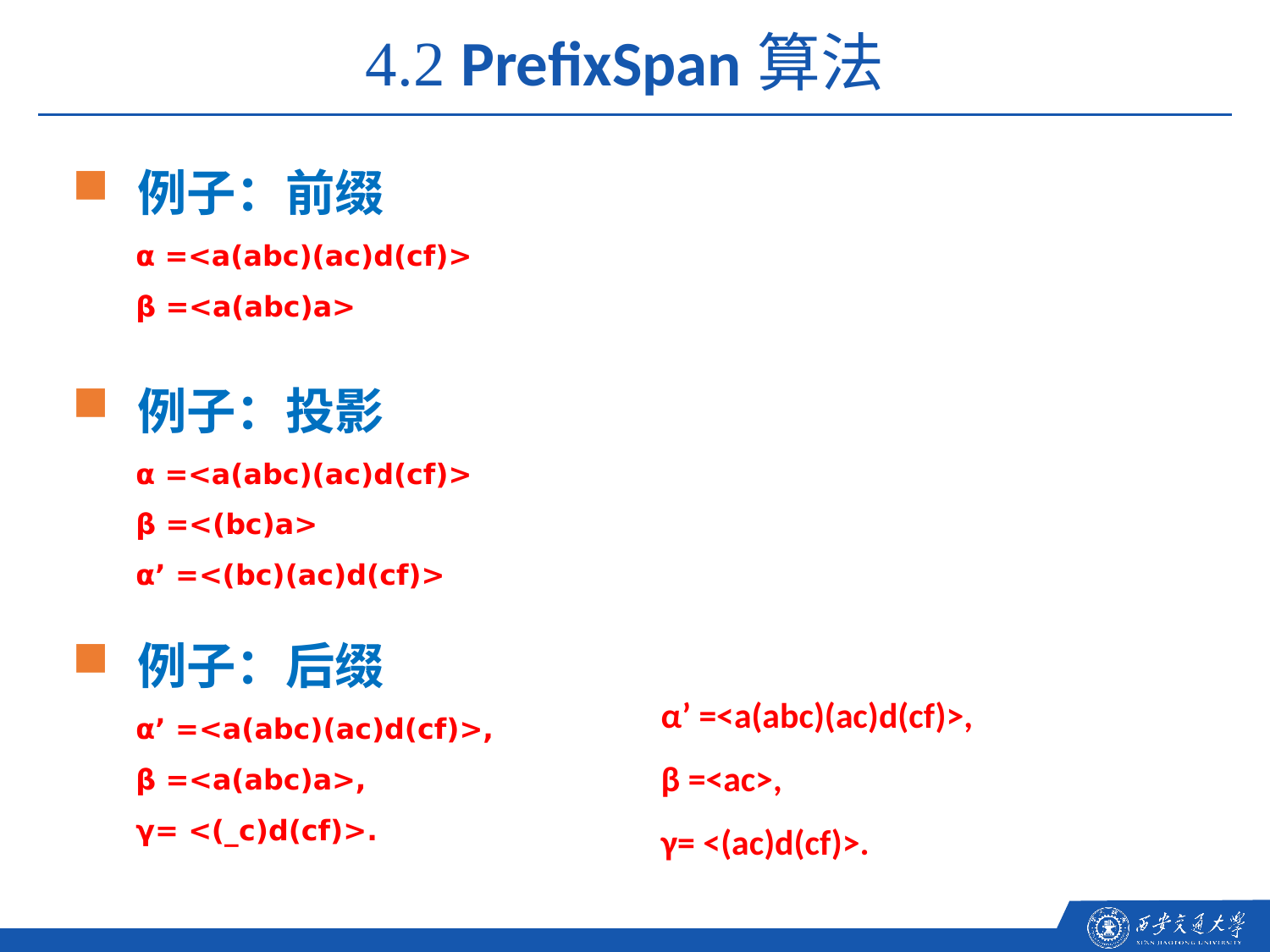

4.2 PrefixSpan算法
例子：前缀
α =<a(abc)(ac)d(cf)>
β =<a(abc)a>

例子：投影
α =<a(abc)(ac)d(cf)>
β =<(bc)a>
α’ =<(bc)(ac)d(cf)>

例子：后缀
α’ =<a(abc)(ac)d(cf)>,
β =<a(abc)a>,
γ= <(_c)d(cf)>.
α’ =<a(abc)(ac)d(cf)>,
β =<ac>,
γ= <(ac)d(cf)>.